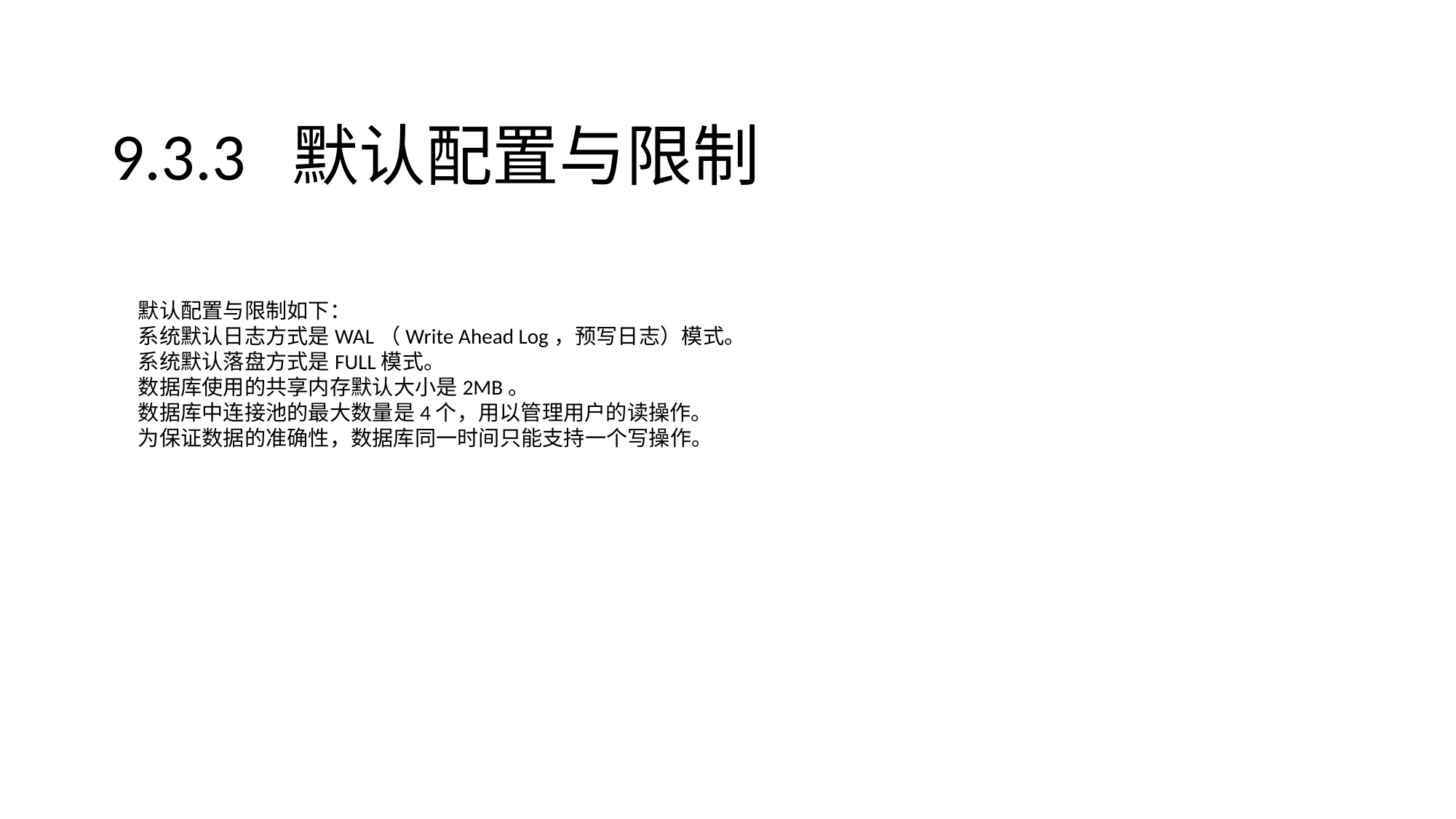

# 9.3.3  默认配置与限制
默认配置与限制如下：
系统默认日志方式是WAL（Write Ahead Log，预写日志）模式。
系统默认落盘方式是FULL模式。
数据库使用的共享内存默认大小是2MB。
数据库中连接池的最大数量是4个，用以管理用户的读操作。
为保证数据的准确性，数据库同一时间只能支持一个写操作。